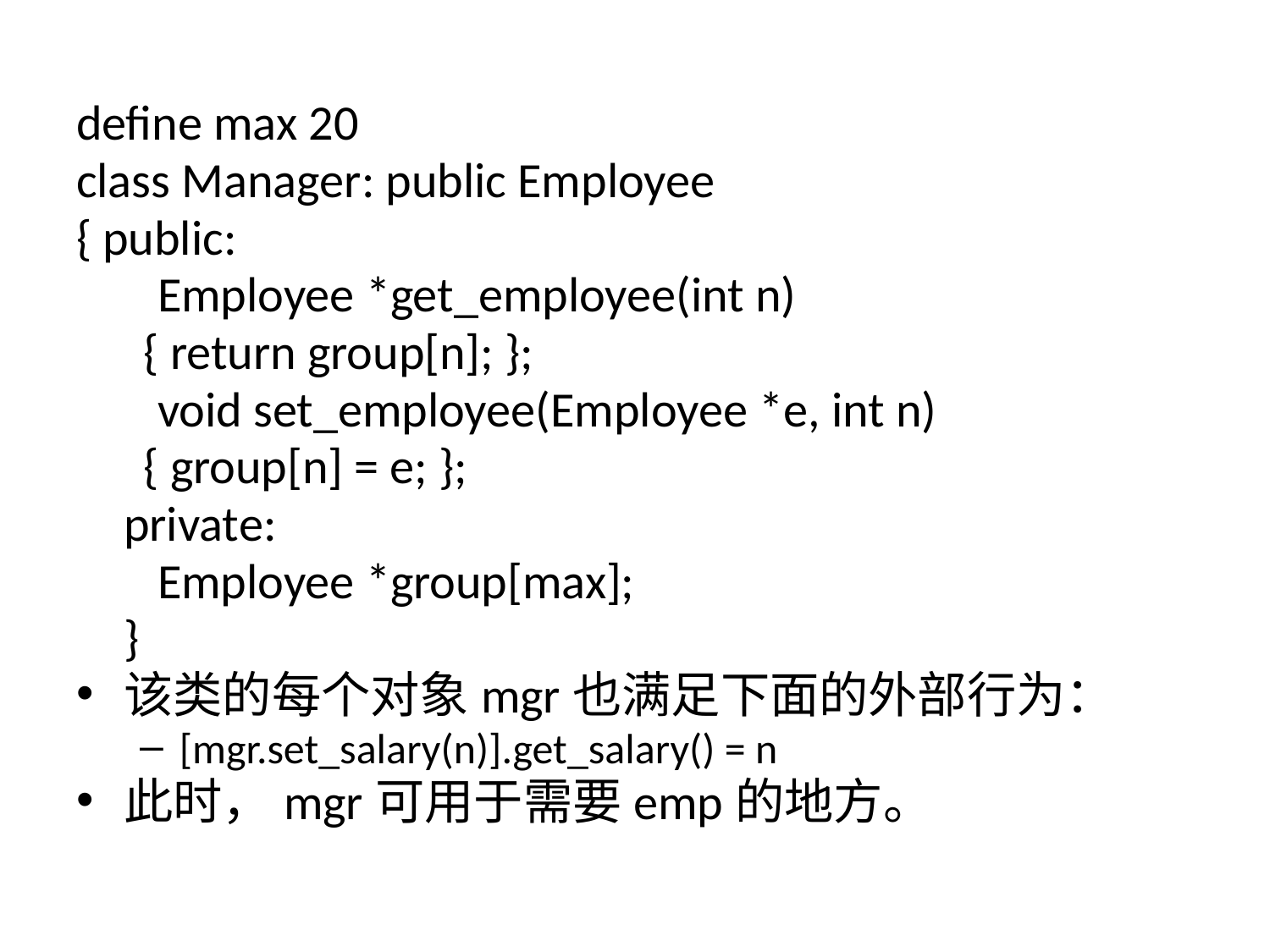

define max 20
class Manager: public Employee
{ public:
	   Employee *get_employee(int n)
      { return group[n]; };
	   void set_employee(Employee *e, int n)
      { group[n] = e; };
	private:
	   Employee *group[max];
	}
该类的每个对象mgr也满足下面的外部行为：
[mgr.set_salary(n)].get_salary() = n
此时，mgr可用于需要emp的地方。